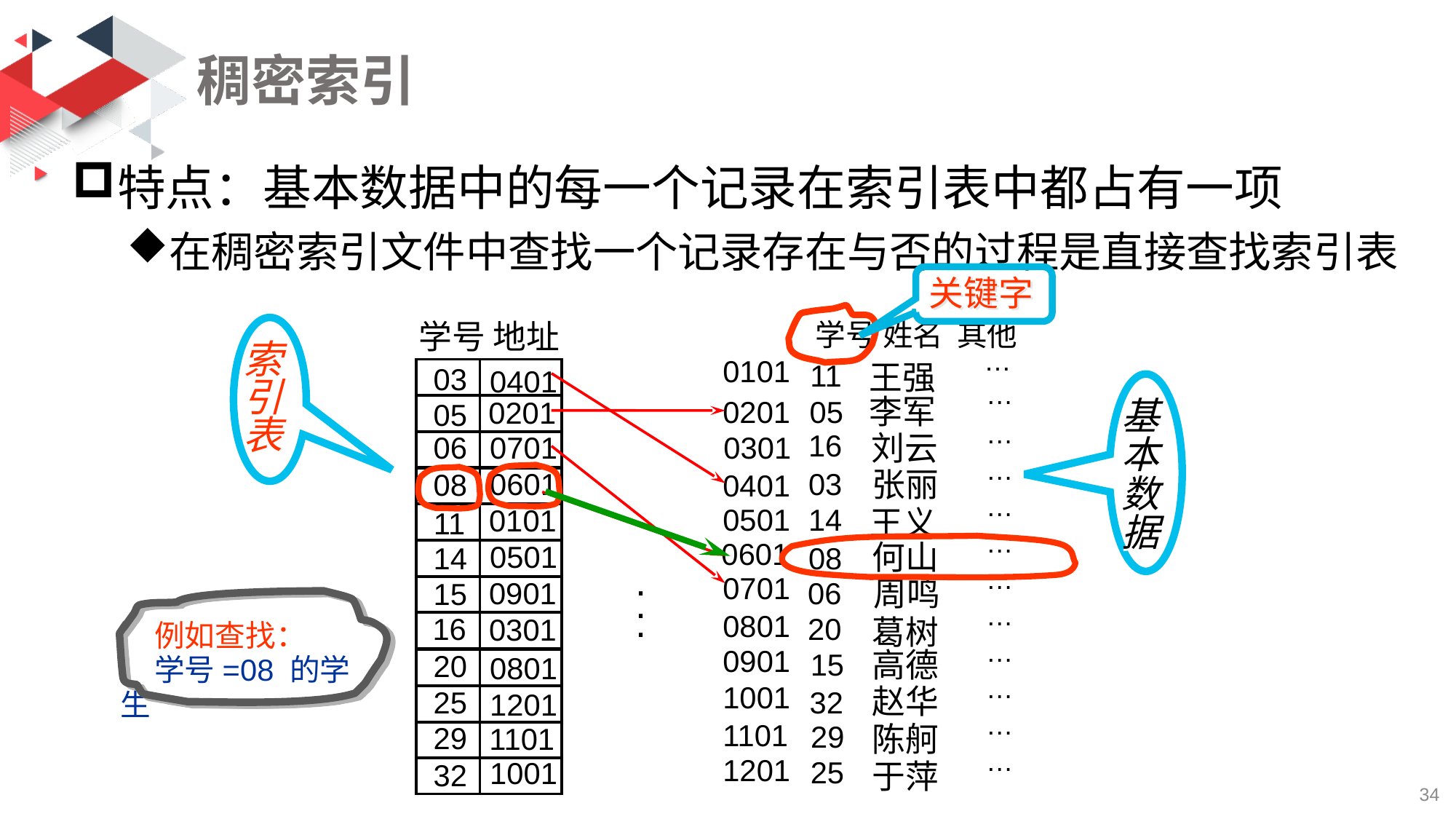

# 稠密索引
特点：基本数据中的每一个记录在索引表中都占有一项
在稠密索引文件中查找一个记录存在与否的过程是直接查找索引表
关键字

学号 地址
03
0401

0201
05
06
0701
0601
08
0101
11
0501
14
0901
15
16
0301
20
0801
25
1201
29
1101
1001
32
学号 姓名  其他
…
0101
11
王强

…
李军
0201
05
…
16
刘云
0301
…
张丽
03
0401
…
0501
14
王义

…
0601
何山
08
…
0701
周鸣
06
…
0801
20
葛树
…
0901
高德
15

…
1001
赵华
32
…
1101
29
陈舸
…
1201
25
于萍

索
引
表

基
本
数
据

.
.
.

    例如查找：
    学号=08 的学生
34